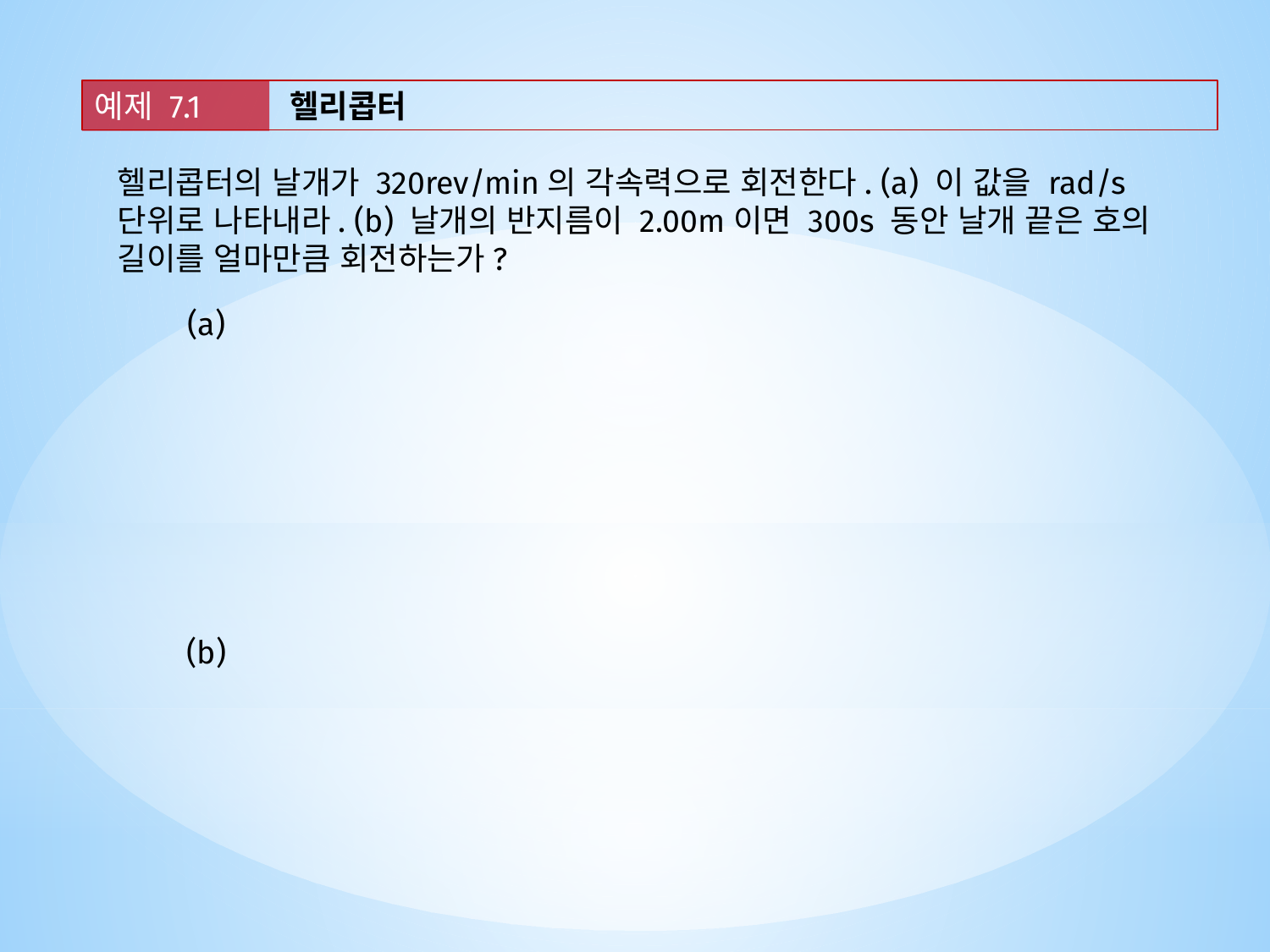

예제 7.1
헬리콥터
헬리콥터의 날개가 320rev/min의 각속력으로 회전한다. (a) 이 값을 rad/s단위로 나타내라. (b) 날개의 반지름이 2.00m이면 300s 동안 날개 끝은 호의 길이를 얼마만큼 회전하는가?
(a)
(b)